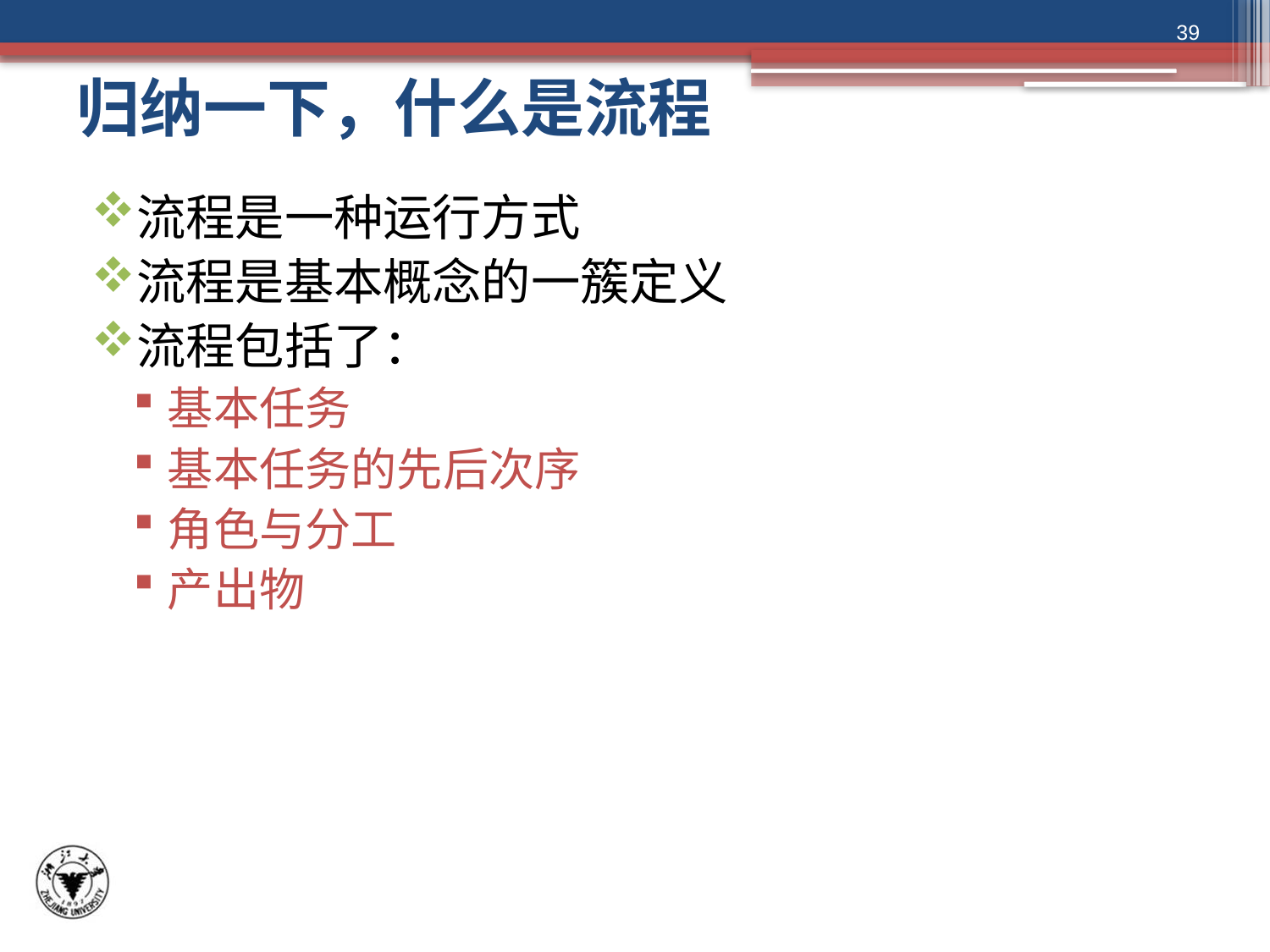

39
# 归纳一下，什么是流程
流程是一种运行方式
流程是基本概念的一簇定义
流程包括了：
基本任务
基本任务的先后次序
角色与分工
产出物